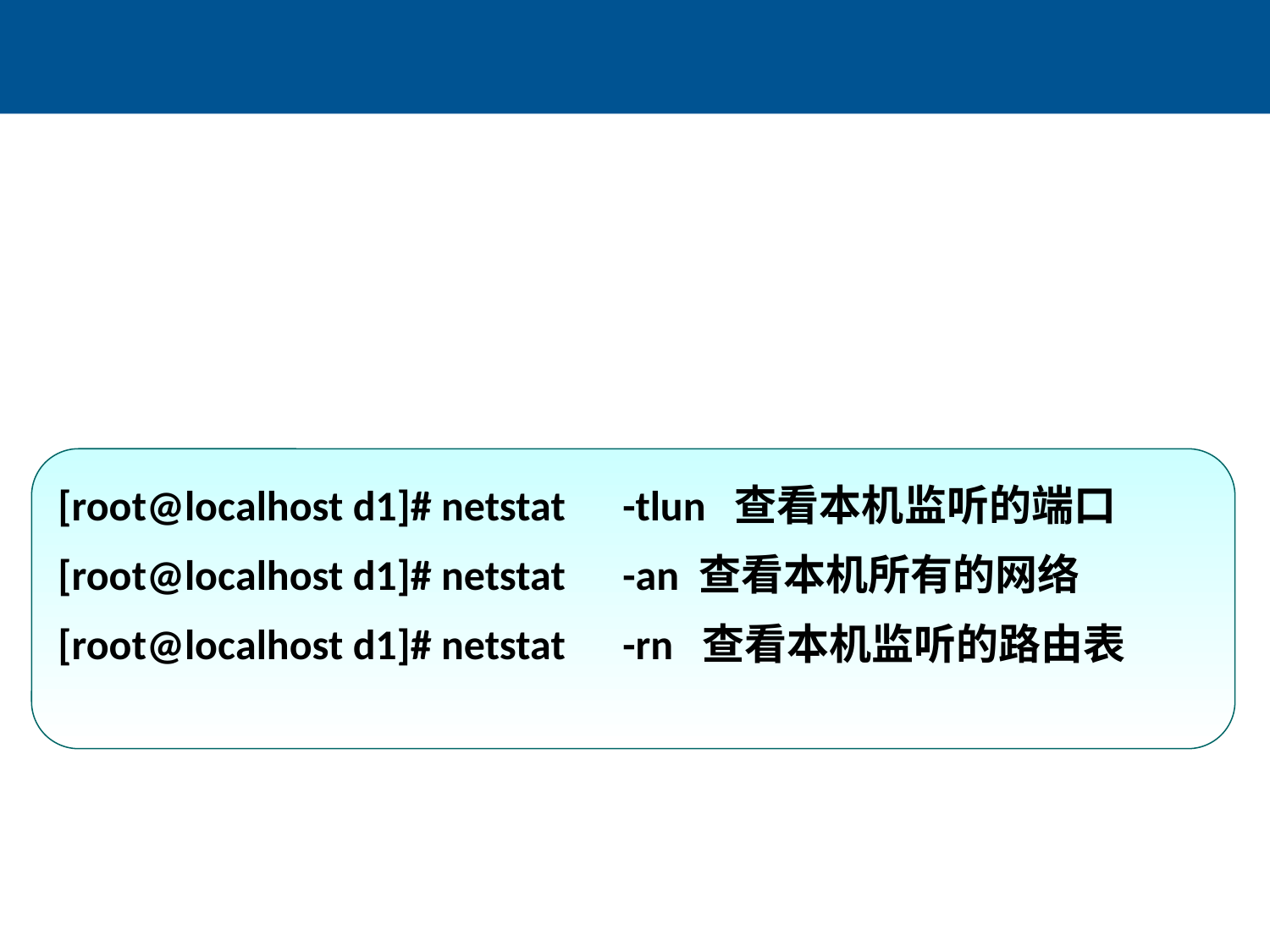

#
[root@localhost d1]# netstat      -tlun  查看本机监听的端口
[root@localhost d1]# netstat      -an 查看本机所有的网络
[root@localhost d1]# netstat      -rn  查看本机监听的路由表